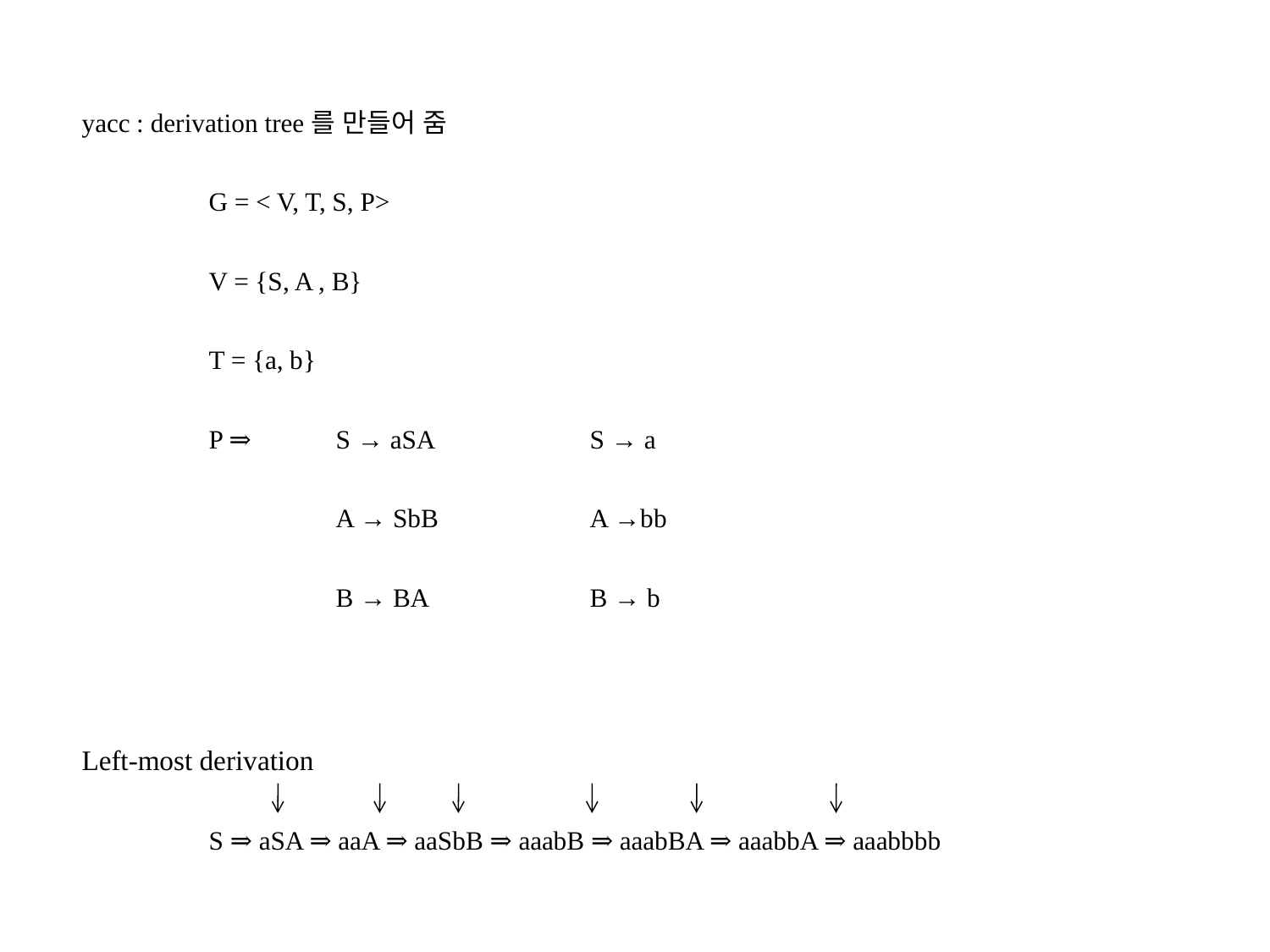

yacc : derivation tree를 만들어 줌
	G = < V, T, S, P>
	V = {S, A , B}
	T = {a, b}
	P ⇒ 	S → aSA		S → a
		A → SbB		A →bb
		B → BA		B → b

Left-most derivation
	S ⇒ aSA ⇒ aaA ⇒ aaSbB ⇒ aaabB ⇒ aaabBA ⇒ aaabbA ⇒ aaabbbb